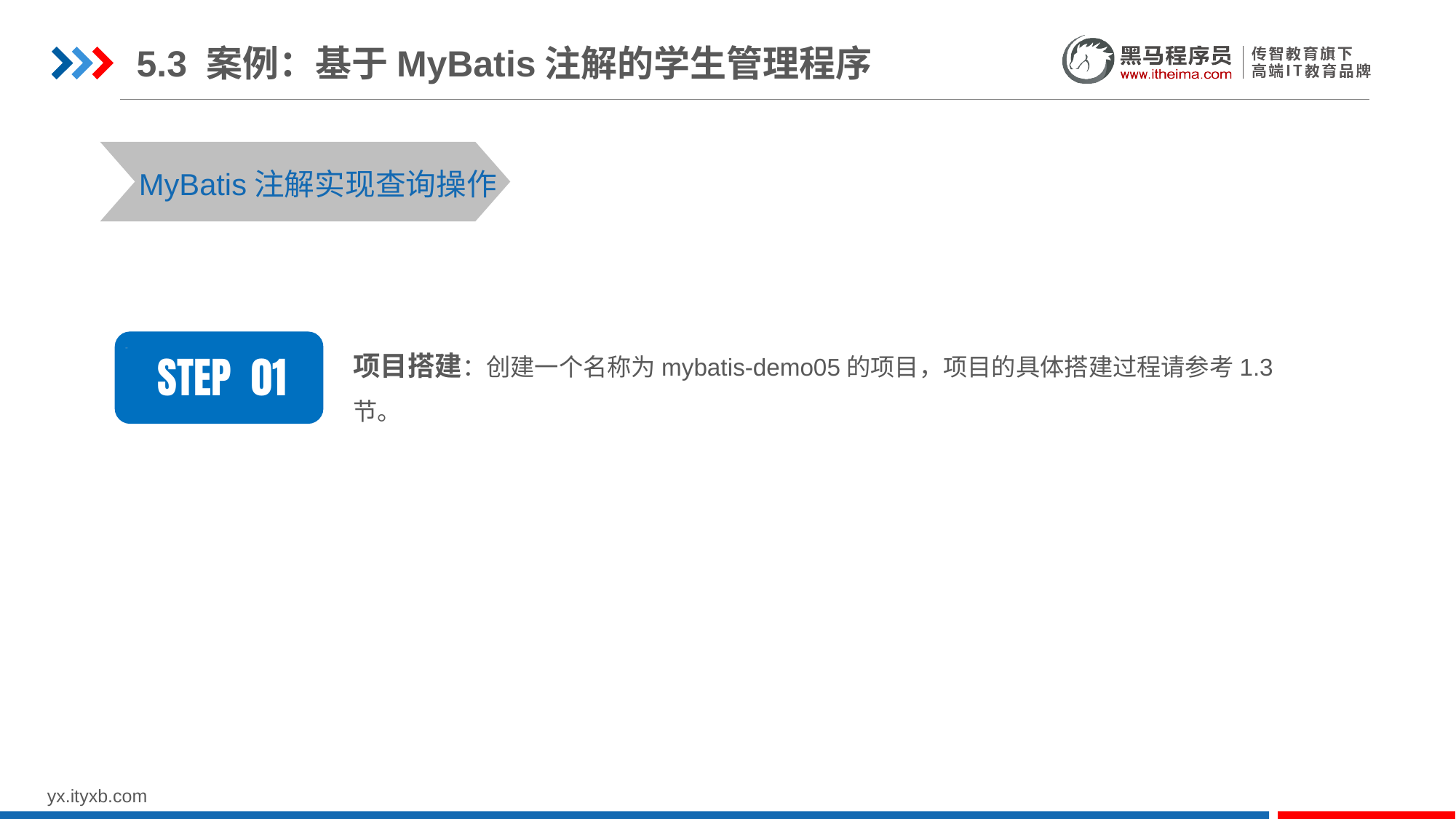

5.3 案例：基于MyBatis注解的学生管理程序

MyBatis注解实现查询操作
项目搭建：创建一个名称为mybatis-demo05的项目，项目的具体搭建过程请参考1.3节。

STEP  01